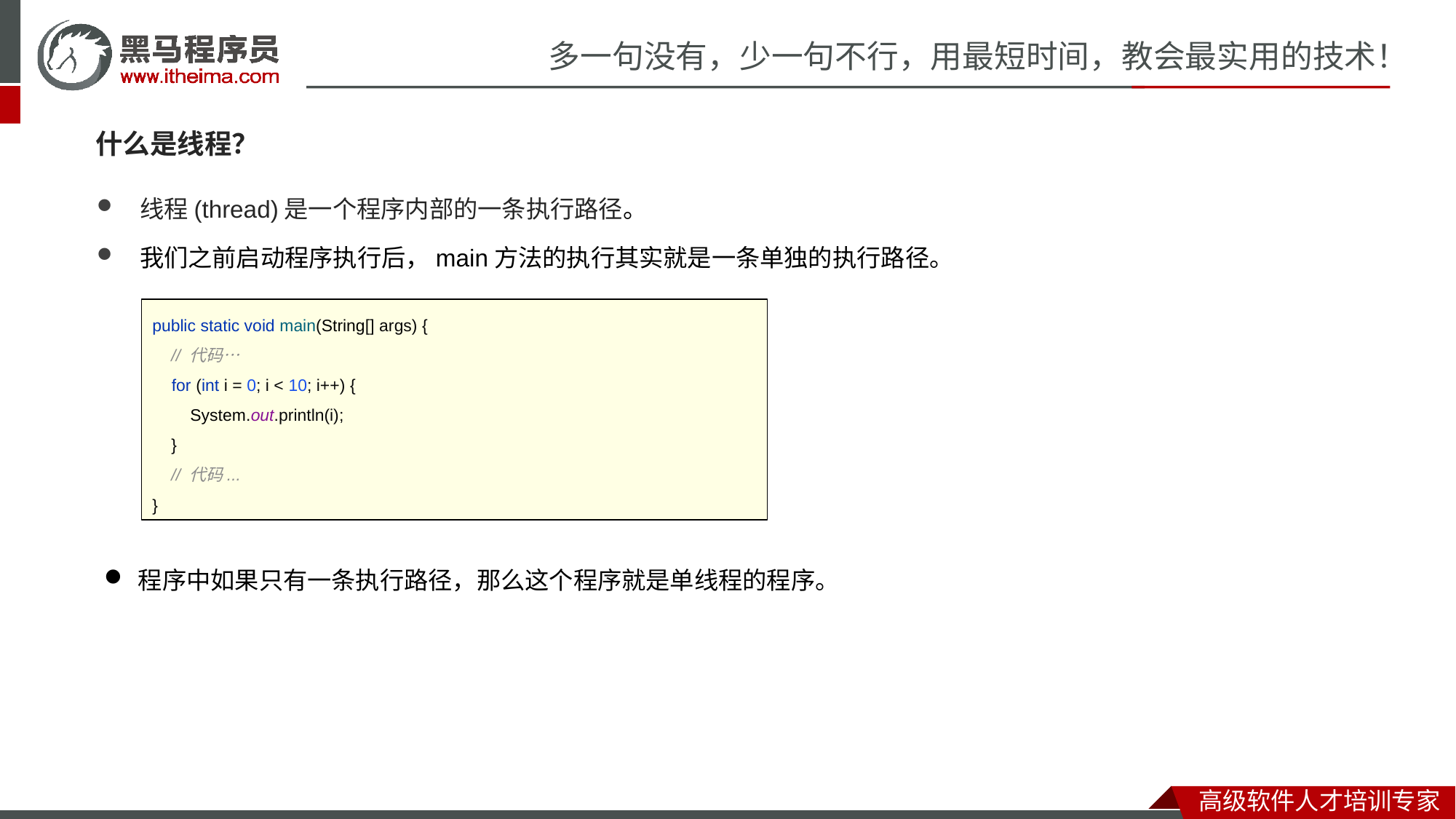

什么是线程？
线程(thread)是一个程序内部的一条执行路径。
我们之前启动程序执行后，main方法的执行其实就是一条单独的执行路径。

public static void main(String[] args) {
    // 代码…
    for (int i = 0; i < 10; i++) {
        System.out.println(i);
    }
    // 代码...
}
程序中如果只有一条执行路径，那么这个程序就是单线程的程序。